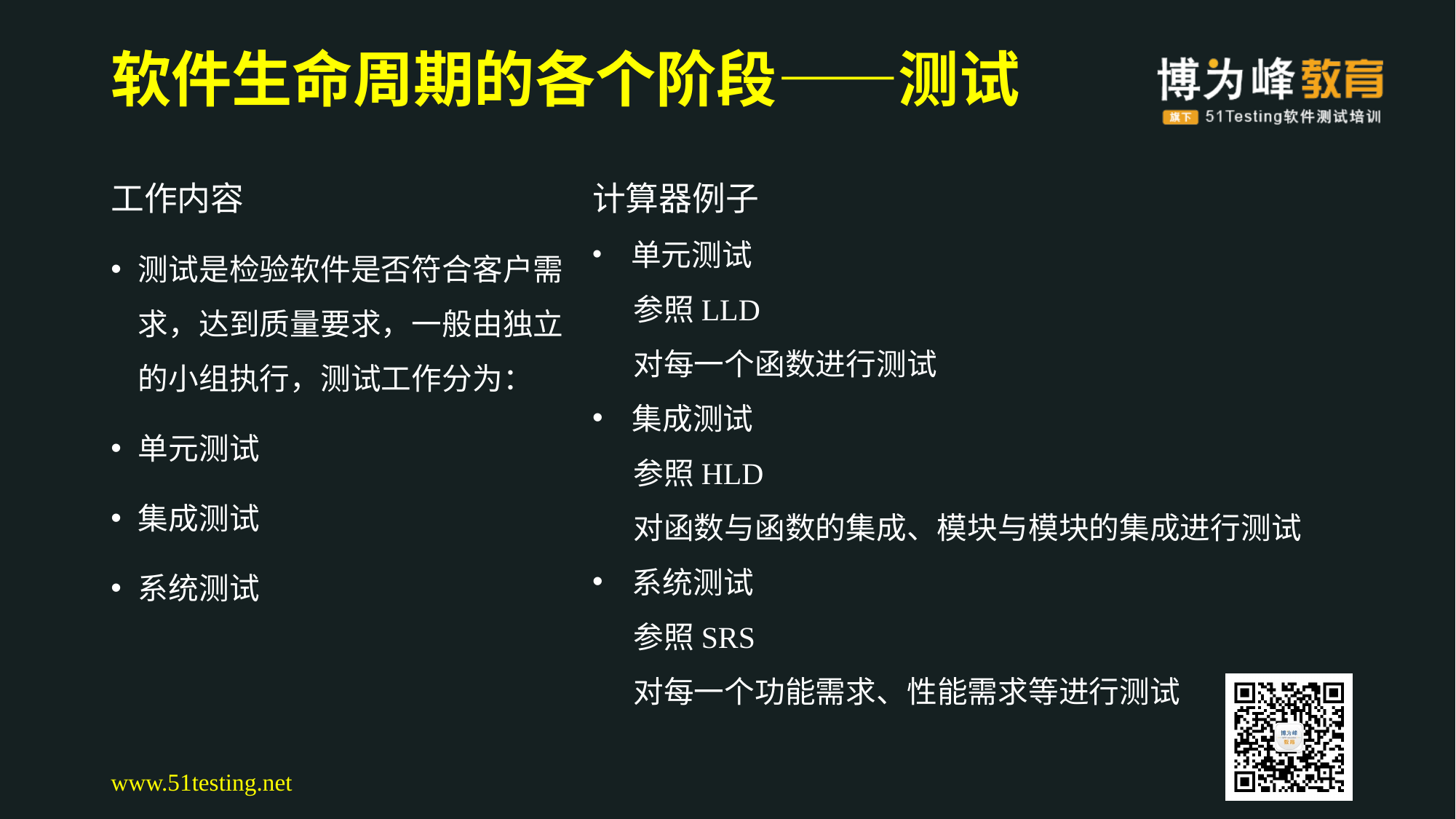

# 软件生命周期的各个阶段——测试
工作内容
测试是检验软件是否符合客户需求，达到质量要求，一般由独立的小组执行，测试工作分为：
单元测试
集成测试
系统测试

计算器例子
 单元测试
     参照LLD
     对每一个函数进行测试
 集成测试
     参照HLD
     对函数与函数的集成、模块与模块的集成进行测试
 系统测试
     参照SRS
     对每一个功能需求、性能需求等进行测试
www.51testing.net